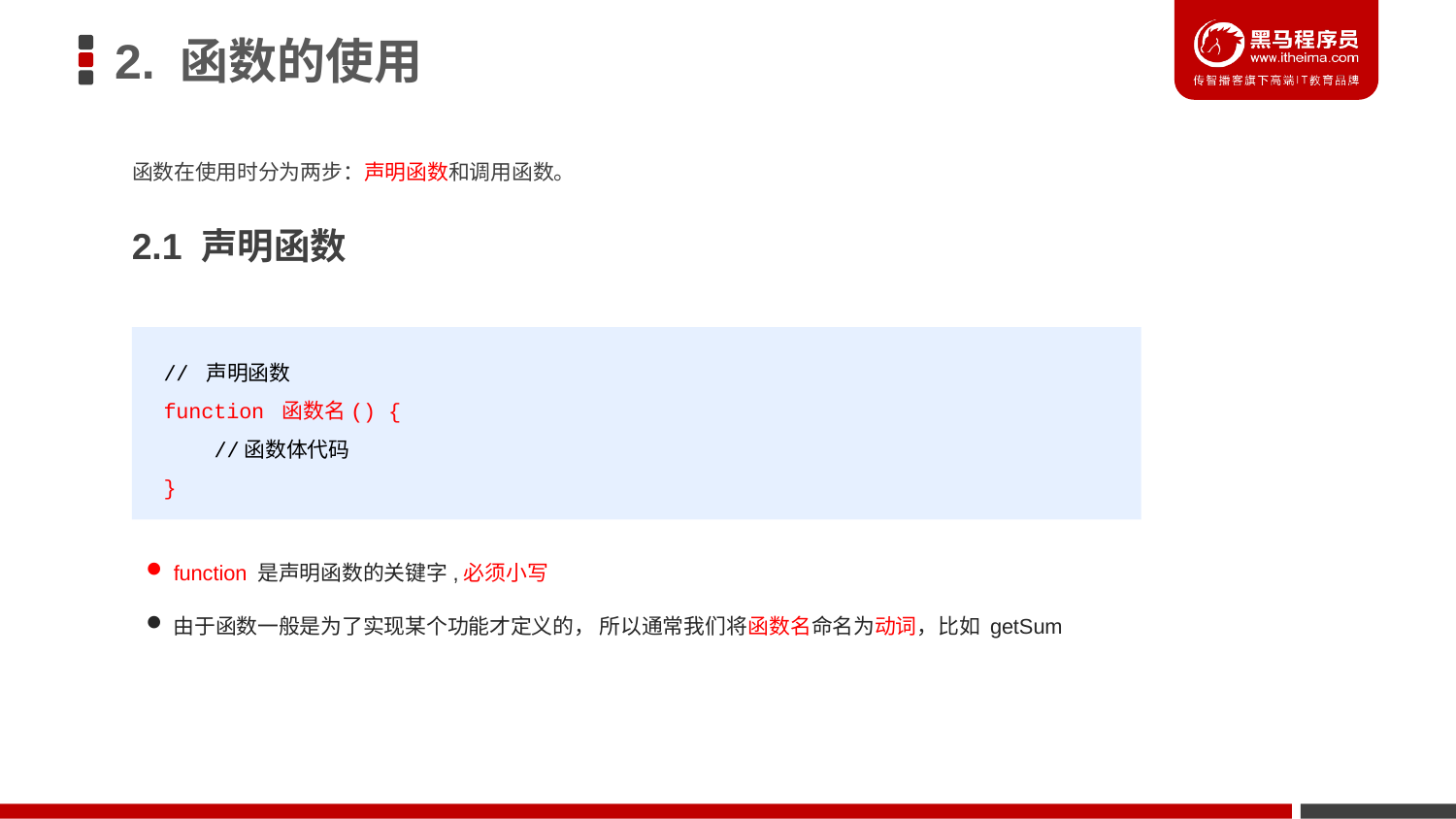

# 2. 函数的使用
函数在使用时分为两步：声明函数和调用函数。
2.1 声明函数
// 声明函数
function 函数名() {
    //函数体代码
}
function 是声明函数的关键字,必须小写
由于函数一般是为了实现某个功能才定义的， 所以通常我们将函数名命名为动词，比如 getSum